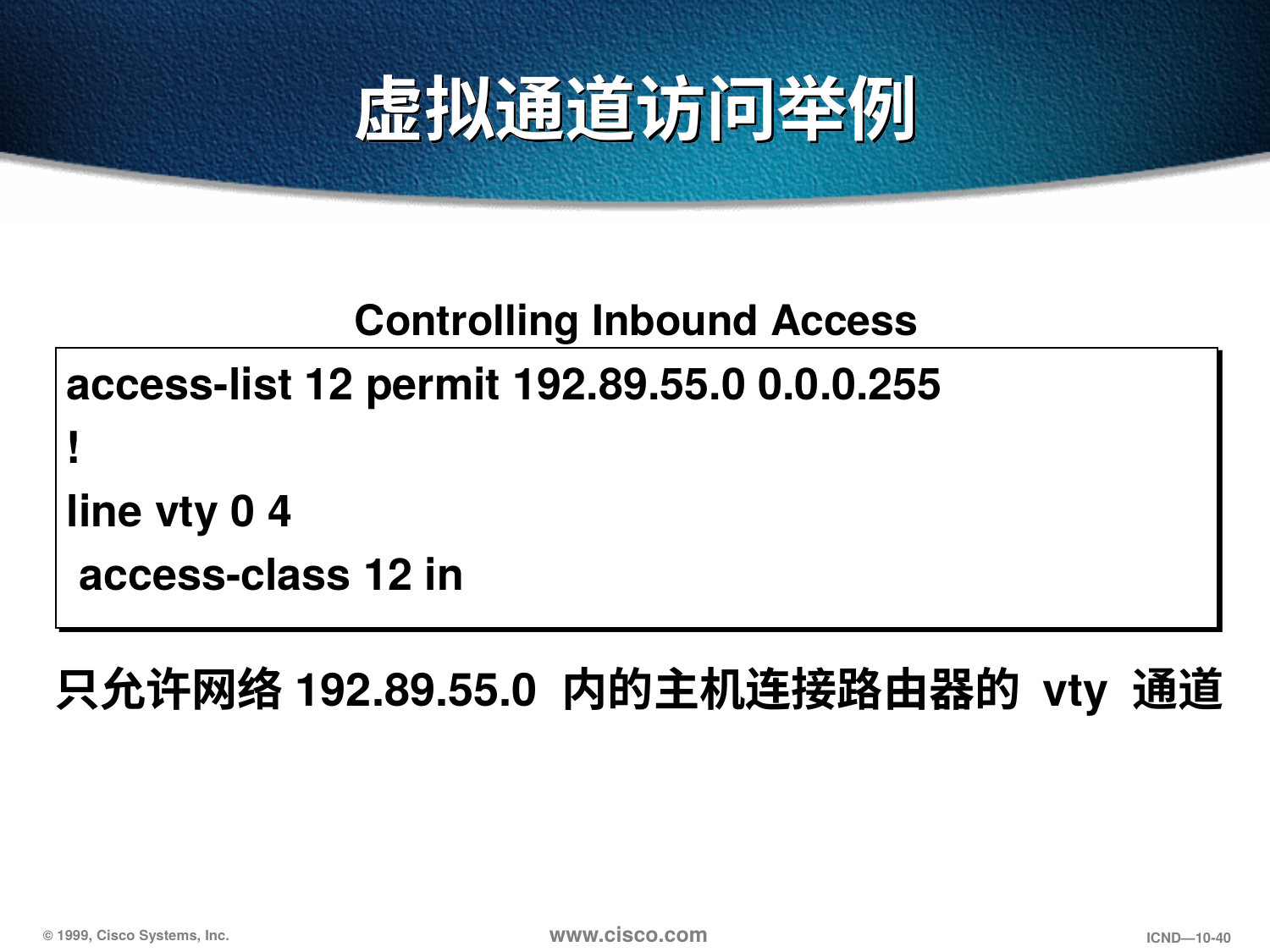

# 虚拟通道访问举例
Controlling Inbound Access

access-list 12 permit 192.89.55.0 0.0.0.255
!
line vty 0 4
 access-class 12 in
只允许网络192.89.55.0 内的主机连接路由器的 vty 通道